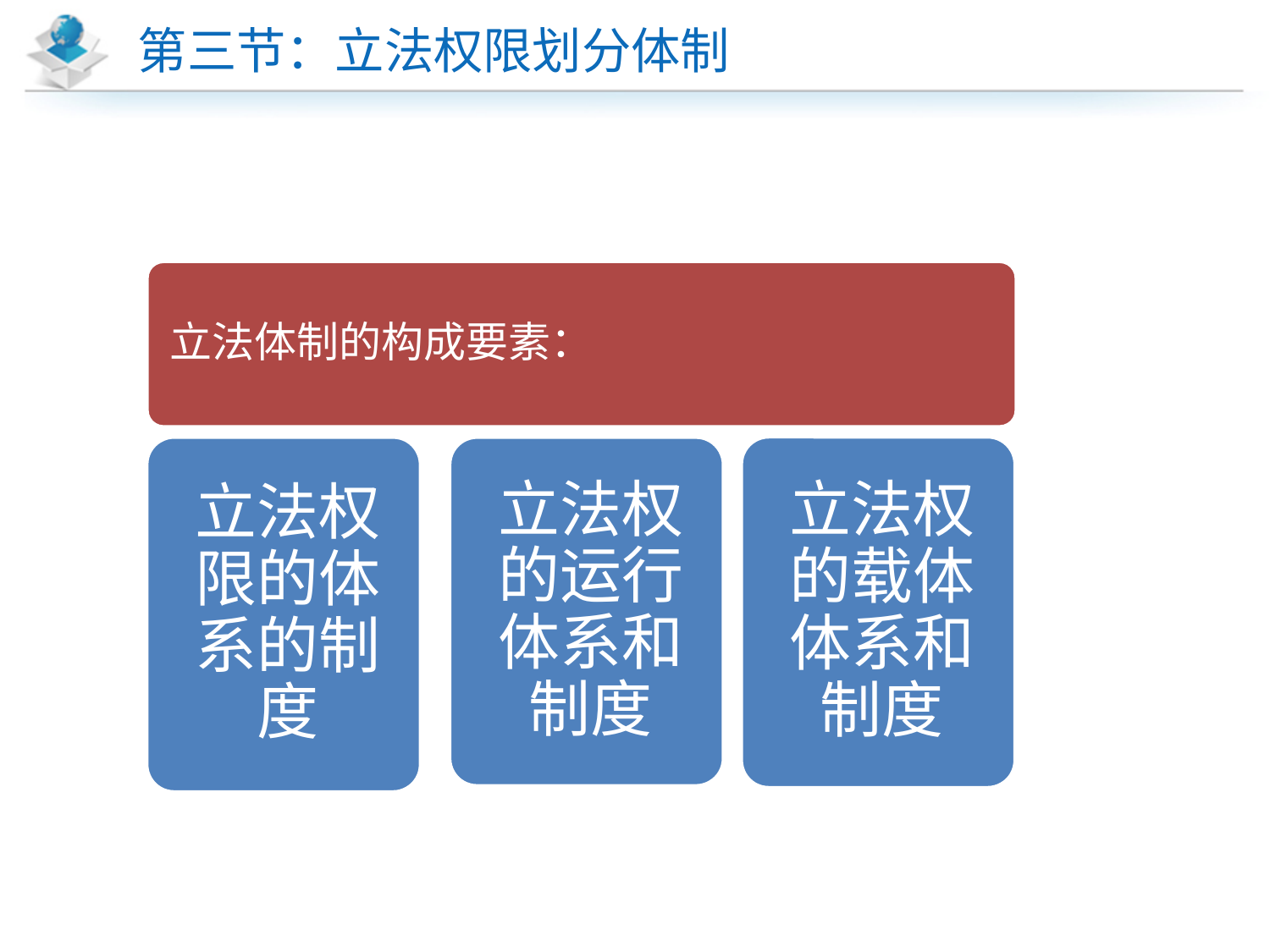

# 第三节：立法权限划分体制
立法体制的构成要素：
立法权限的体系的制度
立法权的运行体系和制度
立法权的载体体系和制度